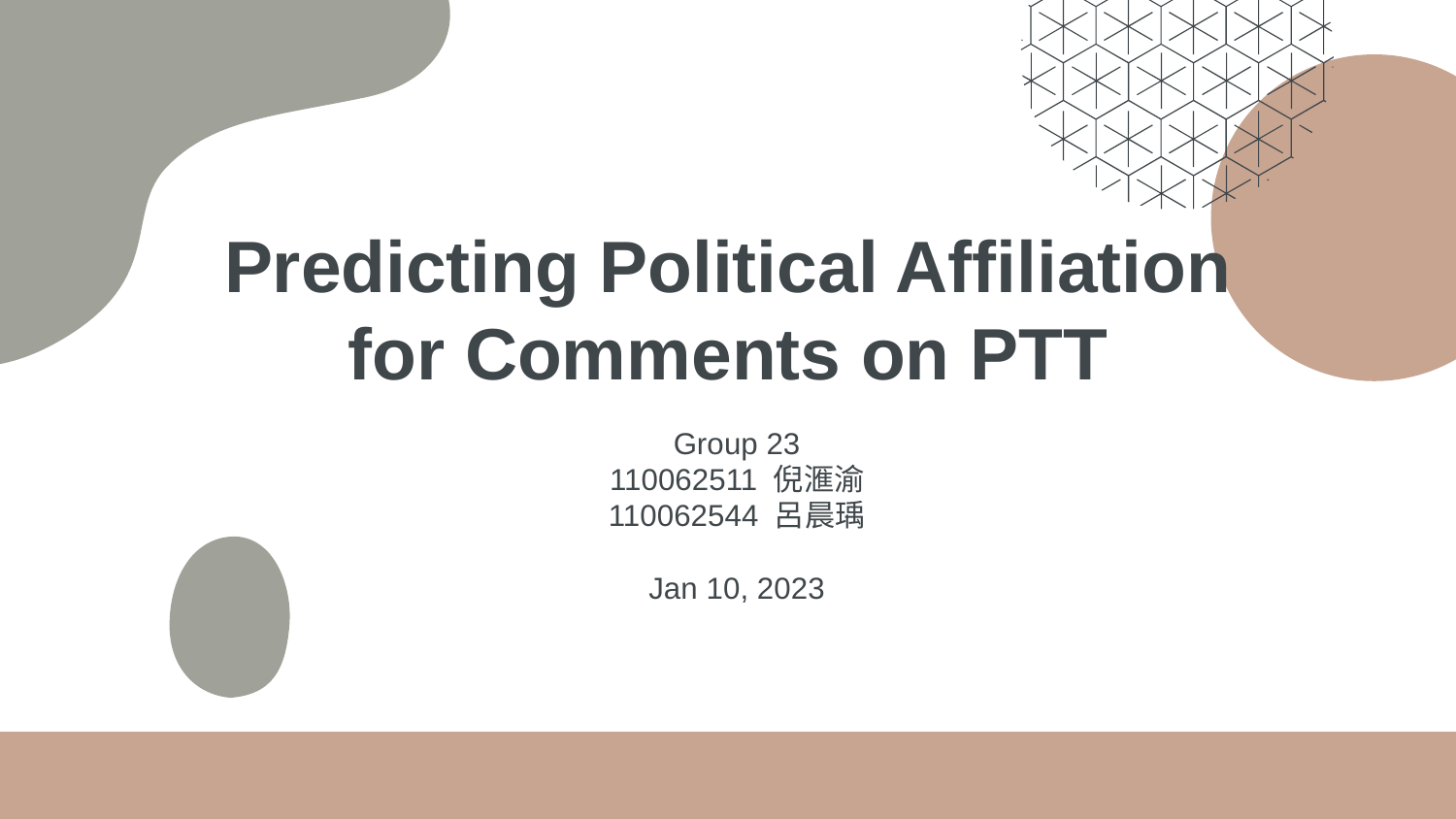

# Predicting Political Affiliation for Comments on PTT
Group 23
110062511 倪滙渝
110062544 呂晨瑀

Jan 10, 2023